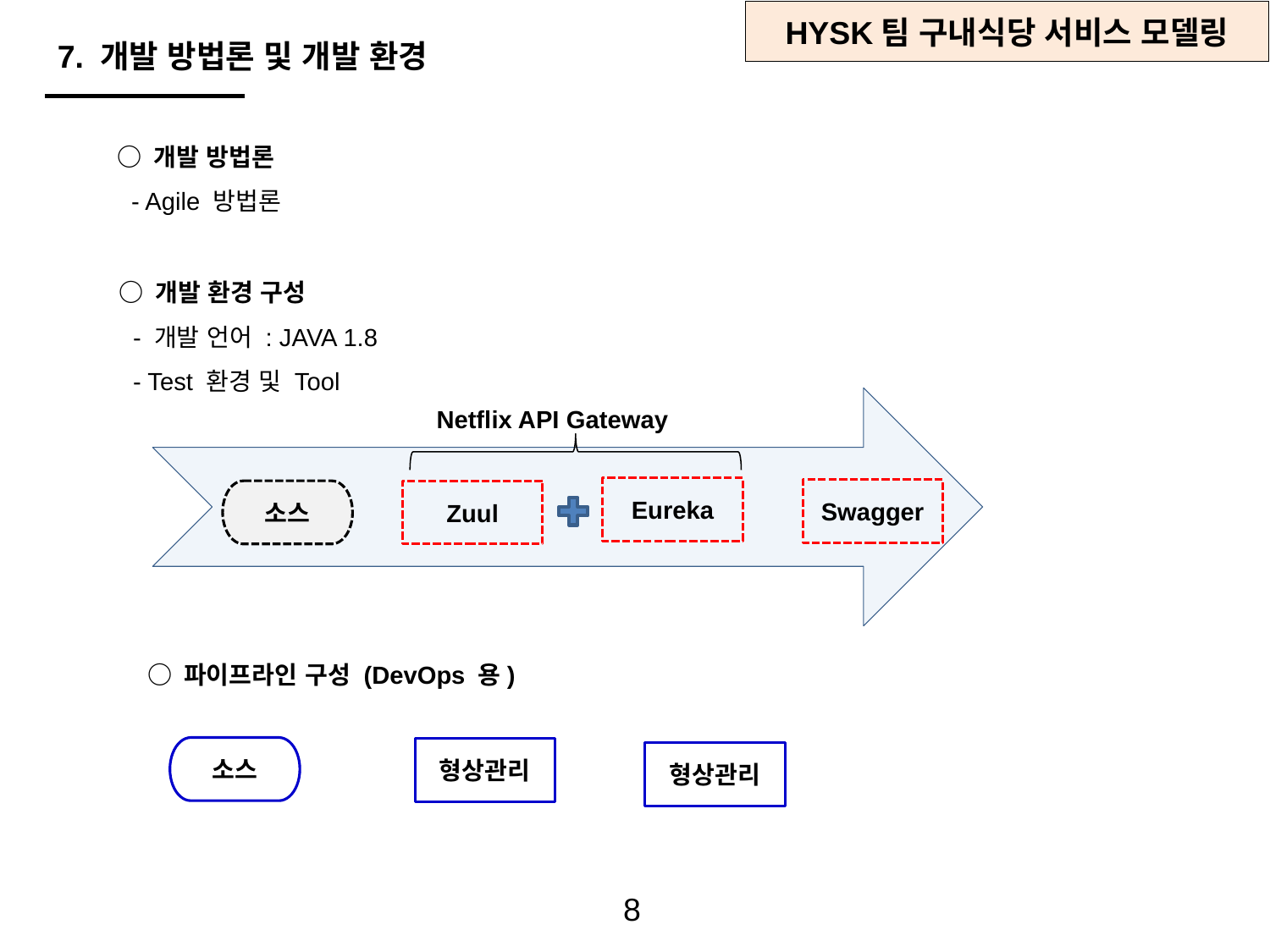

7. 개발 방법론 및 개발 환경
○ 개발 방법론
  - Agile 방법론
○ 개발 환경 구성
  - 개발 언어 : JAVA 1.8
  - Test 환경 및 Tool

Netflix API Gateway
Eureka
Swagger
소스
Zuul

○ 파이프라인 구성 (DevOps 용)
소스
형상관리
형상관리